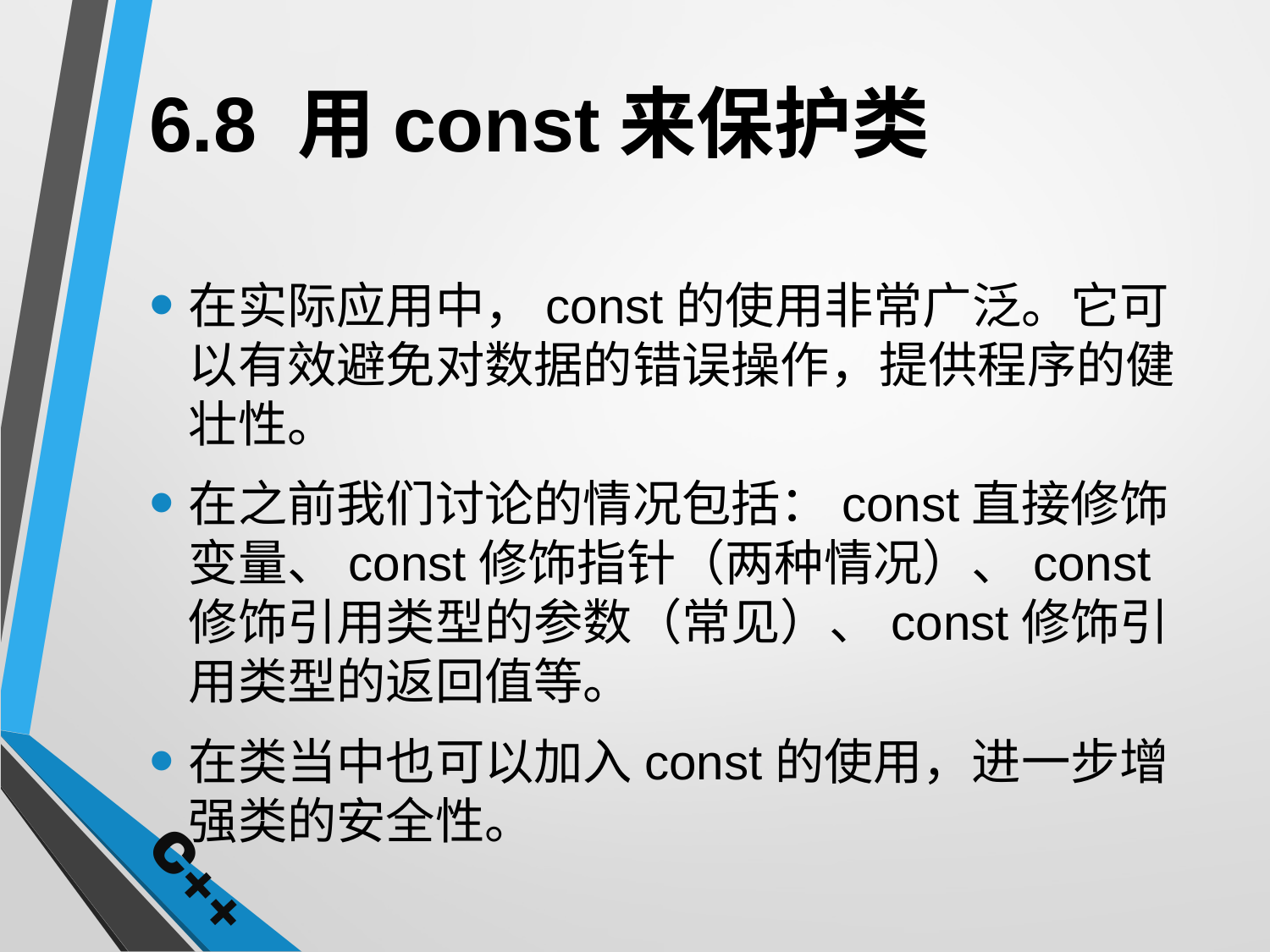

# 6.8 用const来保护类
在实际应用中，const的使用非常广泛。它可以有效避免对数据的错误操作，提供程序的健壮性。
在之前我们讨论的情况包括：const直接修饰变量、const修饰指针（两种情况）、const修饰引用类型的参数（常见）、const修饰引用类型的返回值等。
在类当中也可以加入const的使用，进一步增强类的安全性。